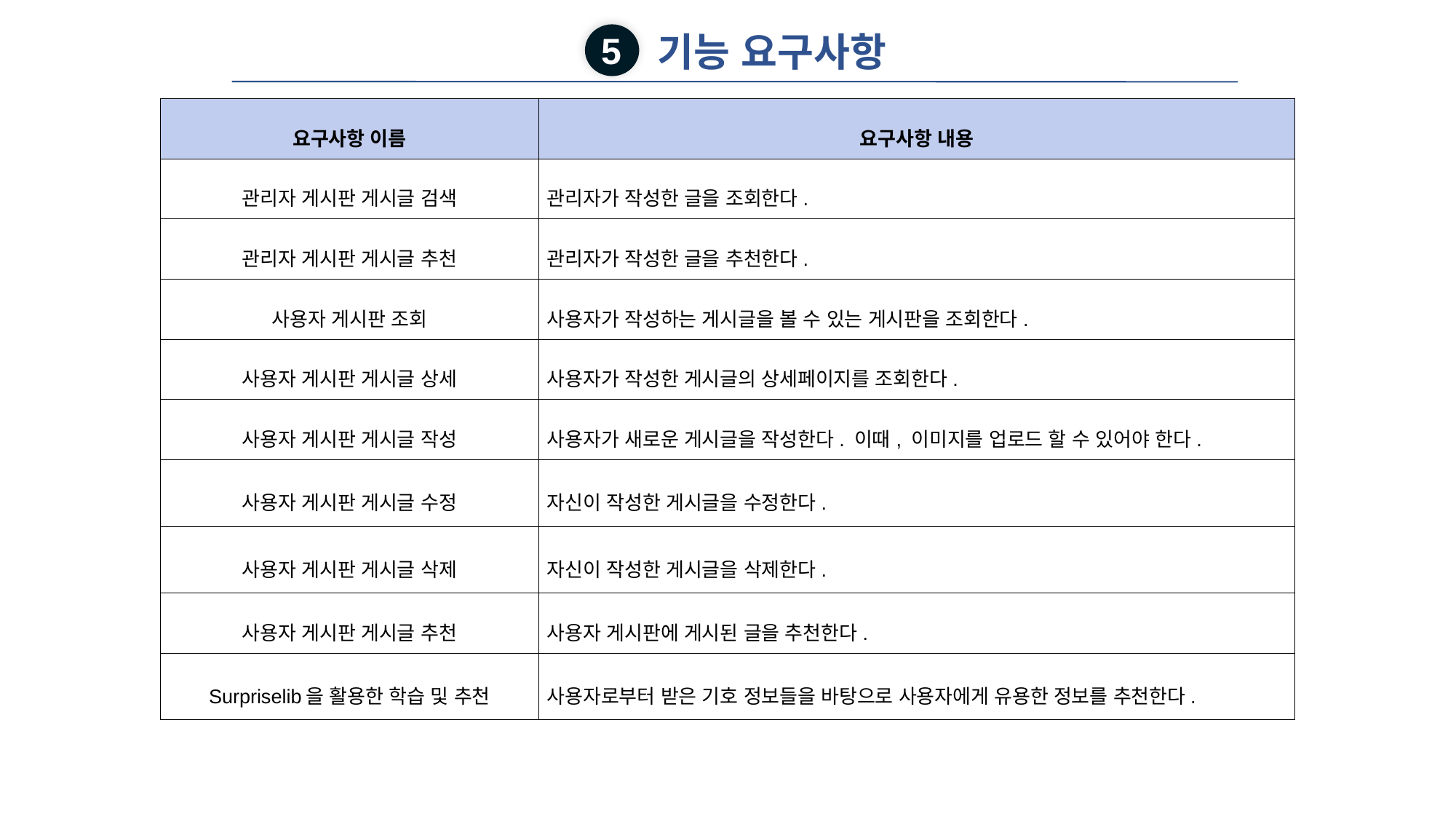

기능 요구사항
5

| 요구사항 이름 | 요구사항 내용 |
| --- | --- |
| 관리자 게시판 게시글 검색 | 관리자가 작성한 글을 조회한다. |
| 관리자 게시판 게시글 추천 | 관리자가 작성한 글을 추천한다. |
| 사용자 게시판 조회 | 사용자가 작성하는 게시글을 볼 수 있는 게시판을 조회한다. |
| 사용자 게시판 게시글 상세 | 사용자가 작성한 게시글의 상세페이지를 조회한다. |
| 사용자 게시판 게시글 작성 | 사용자가 새로운 게시글을 작성한다. 이때, 이미지를 업로드 할 수 있어야 한다. |
| 사용자 게시판 게시글 수정 | 자신이 작성한 게시글을 수정한다. |
| 사용자 게시판 게시글 삭제 | 자신이 작성한 게시글을 삭제한다. |
| 사용자 게시판 게시글 추천 | 사용자 게시판에 게시된 글을 추천한다. |
| Surpriselib을 활용한 학습 및 추천 | 사용자로부터 받은 기호 정보들을 바탕으로 사용자에게 유용한 정보를 추천한다. |

# 8